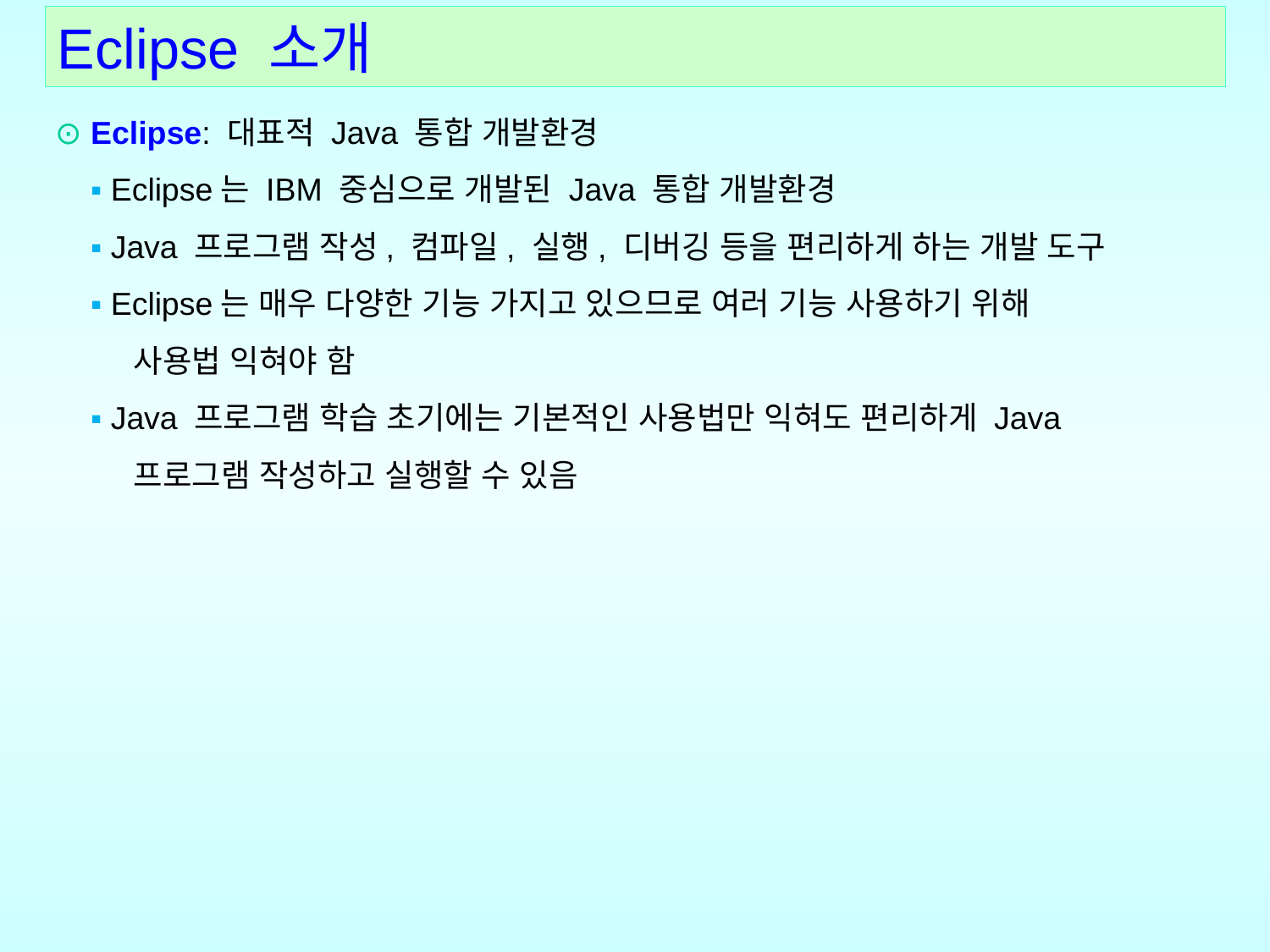

Eclipse 소개
⊙ Eclipse: 대표적 Java 통합 개발환경
    ▪ Eclipse는 IBM 중심으로 개발된 Java 통합 개발환경
    ▪ Java 프로그램 작성, 컴파일, 실행, 디버깅 등을 편리하게 하는 개발 도구
    ▪ Eclipse는 매우 다양한 기능 가지고 있으므로 여러 기능 사용하기 위해
        사용법 익혀야 함
    ▪ Java 프로그램 학습 초기에는 기본적인 사용법만 익혀도 편리하게 Java
        프로그램 작성하고 실행할 수 있음